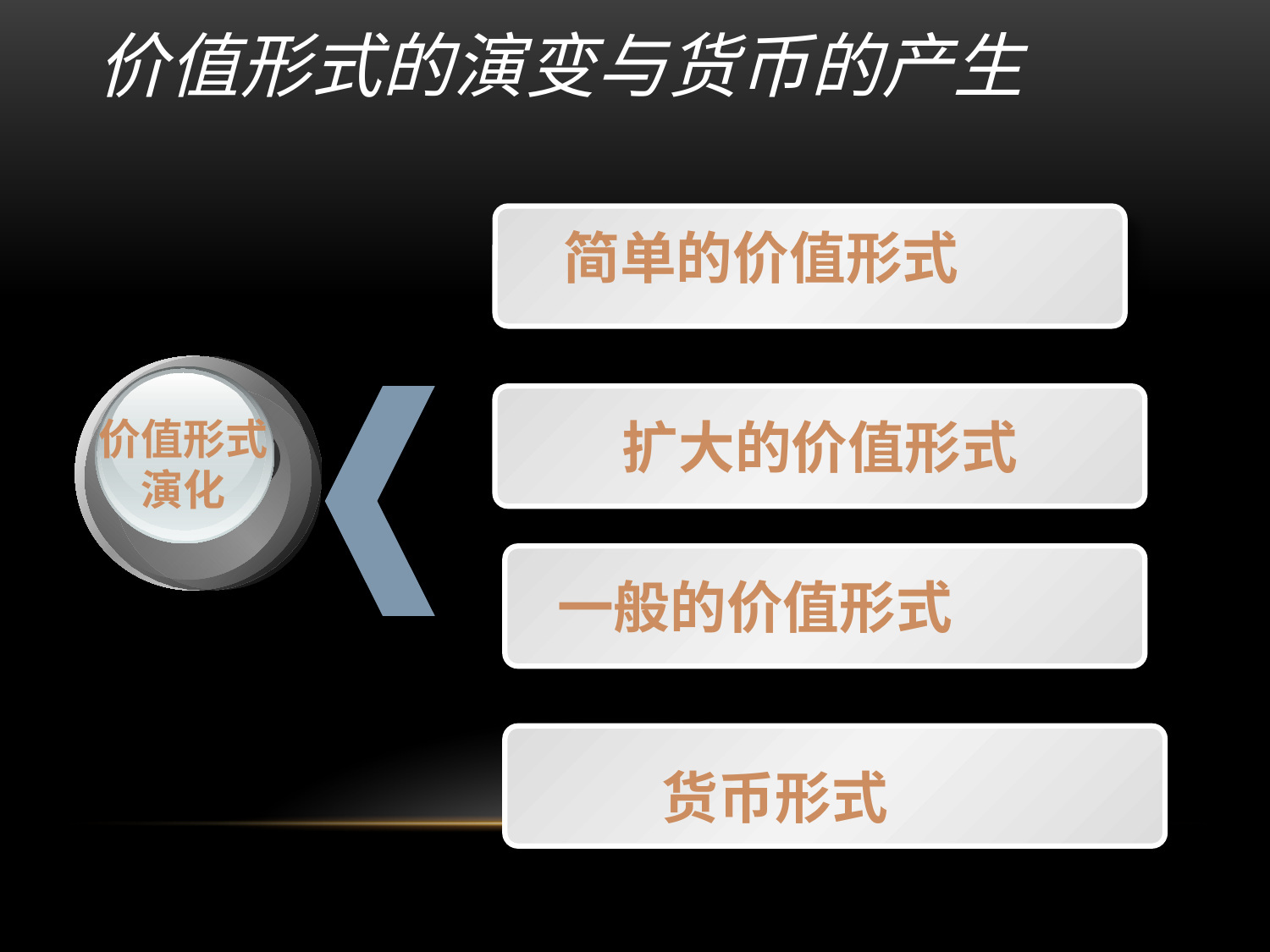

价值形式的演变与货币的产生

   简单的价值形式

扩大的价值形式
价值形式演化

一般的价值形式

货币形式